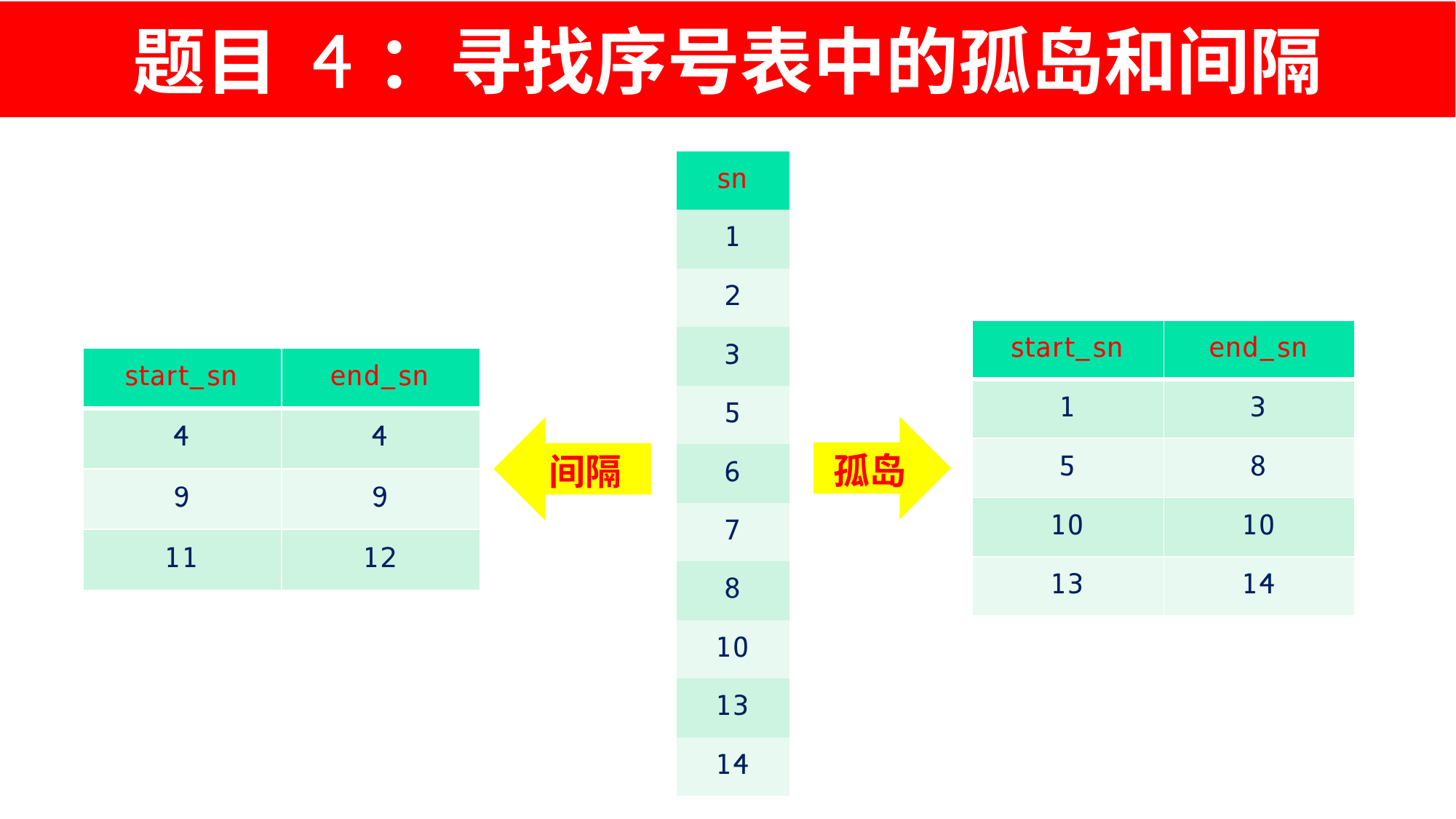

# 题目 4：寻找序号表中的孤岛和间隔
| sn |
| --- |
| 1 |
| 2 |
| 3 |
| 5 |
| 6 |
| 7 |
| 8 |
| 10 |
| 13 |
| 14 |
| start\_sn | end\_sn |
| --- | --- |
| 1 | 3 |
| 5 | 8 |
| 10 | 10 |
| 13 | 14 |
| start\_sn | end\_sn |
| --- | --- |
| 4 | 4 |
| 9 | 9 |
| 11 | 12 |
孤岛
间隔